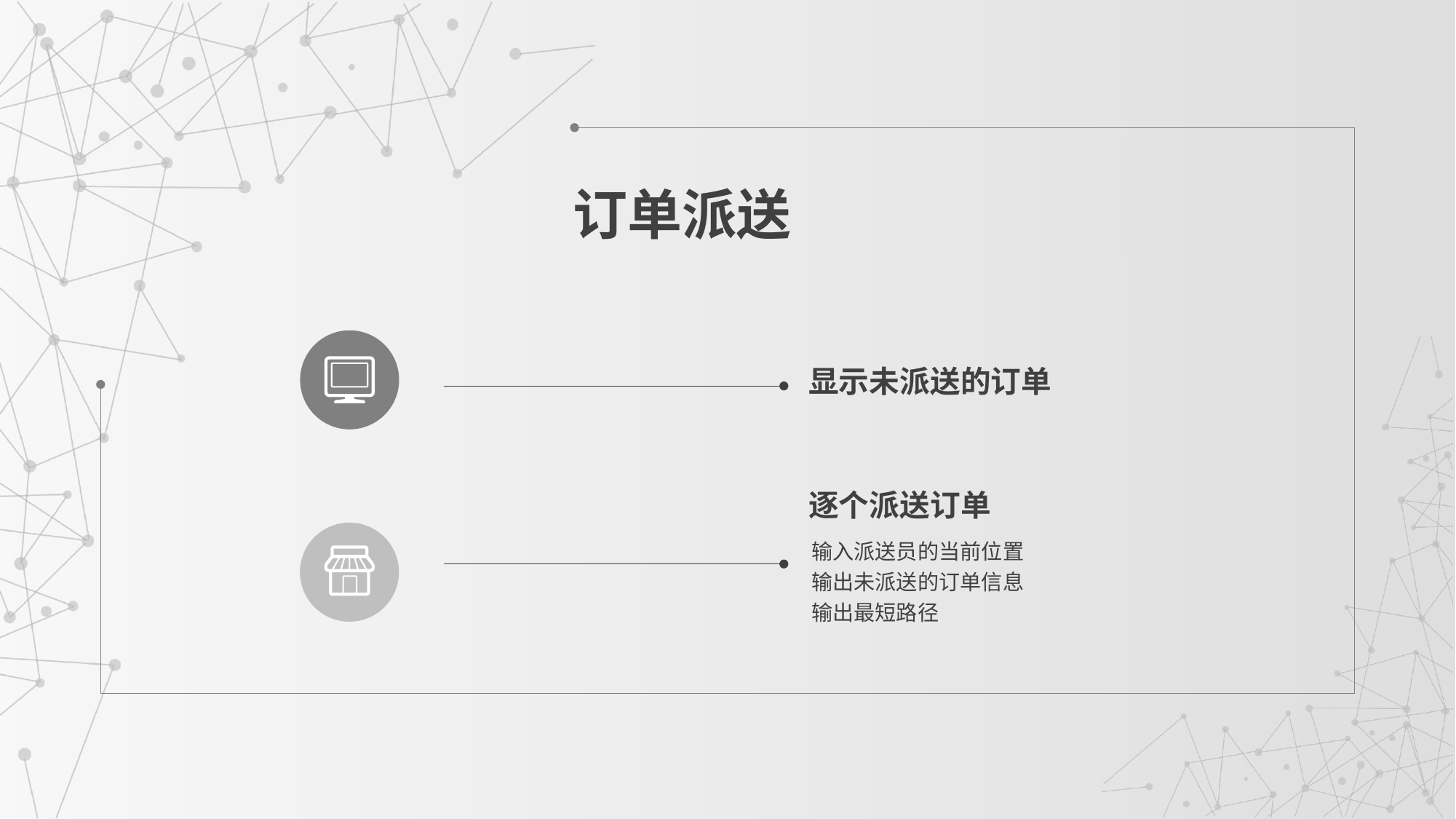

订单派送

显示未派送的订单
逐个派送订单

输入派送员的当前位置
输出未派送的订单信息
输出最短路径